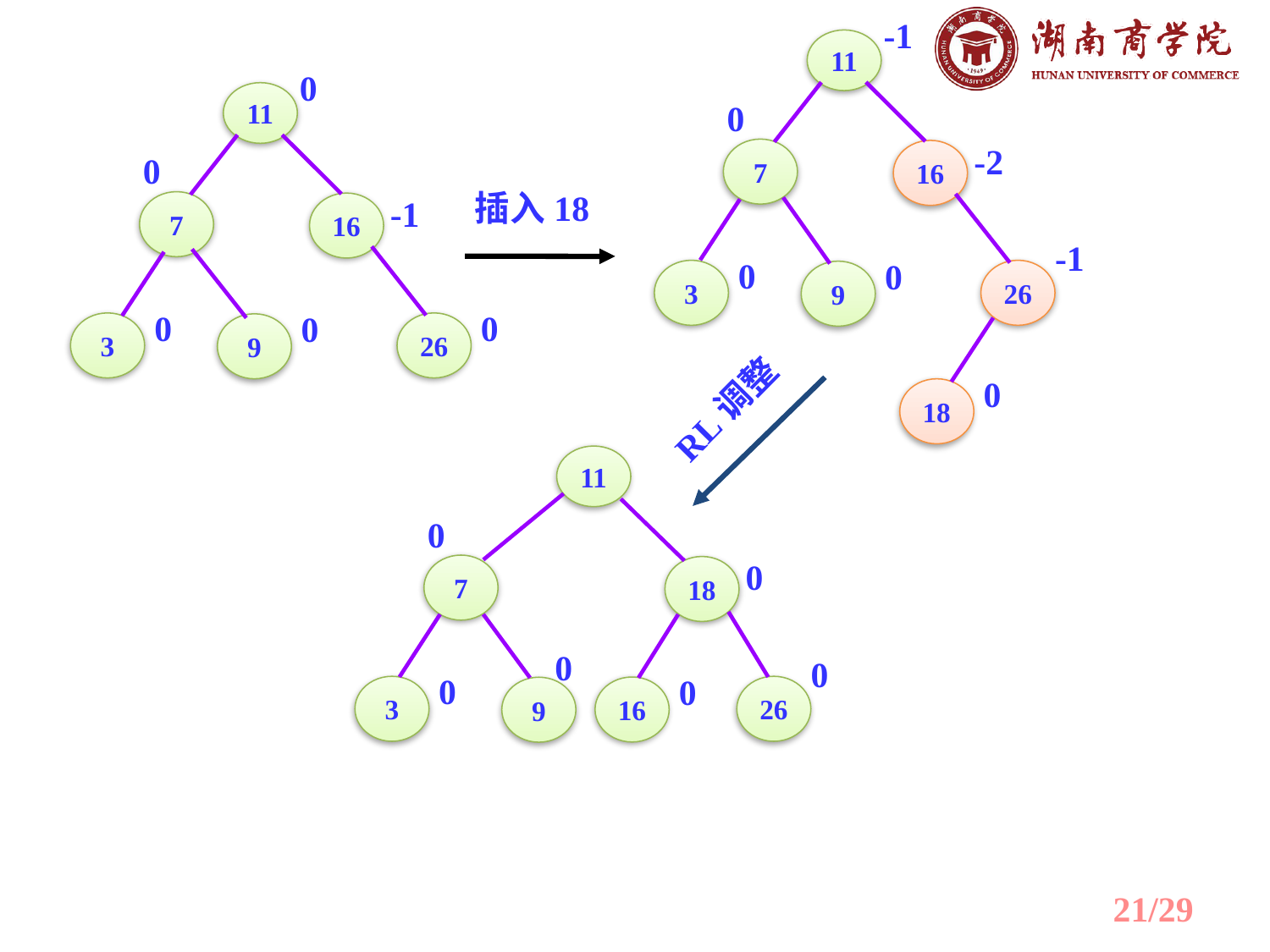

-1
11

0
7
-2
16
插入18

-1
0
0

3
26
9

0
18

0
11

0
7
-1
16

0
0
0
3
26
9

RL调整
11

0
7
0
18

0
0
0
0
3
26
16
9
21/29